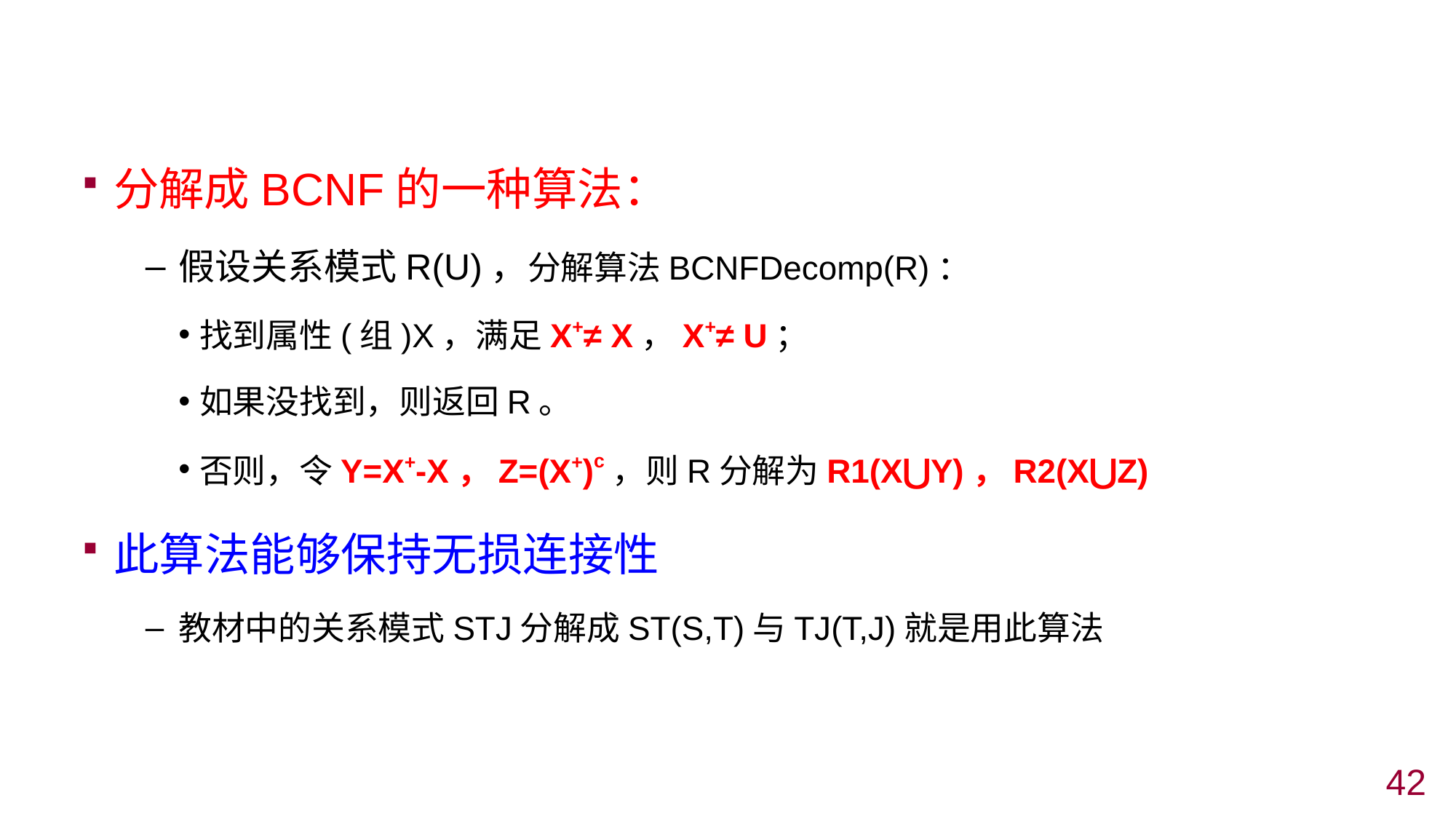

#
分解成BCNF的一种算法：
假设关系模式R(U)，分解算法BCNFDecomp(R)：
找到属性(组)X，满足X+≠ X，X+≠ U；
如果没找到，则返回R。
否则，令Y=X+-X，Z=(X+)c，则R分解为R1(X⋃Y)，R2(X⋃Z)
此算法能够保持无损连接性
教材中的关系模式STJ分解成ST(S,T)与TJ(T,J)就是用此算法
42